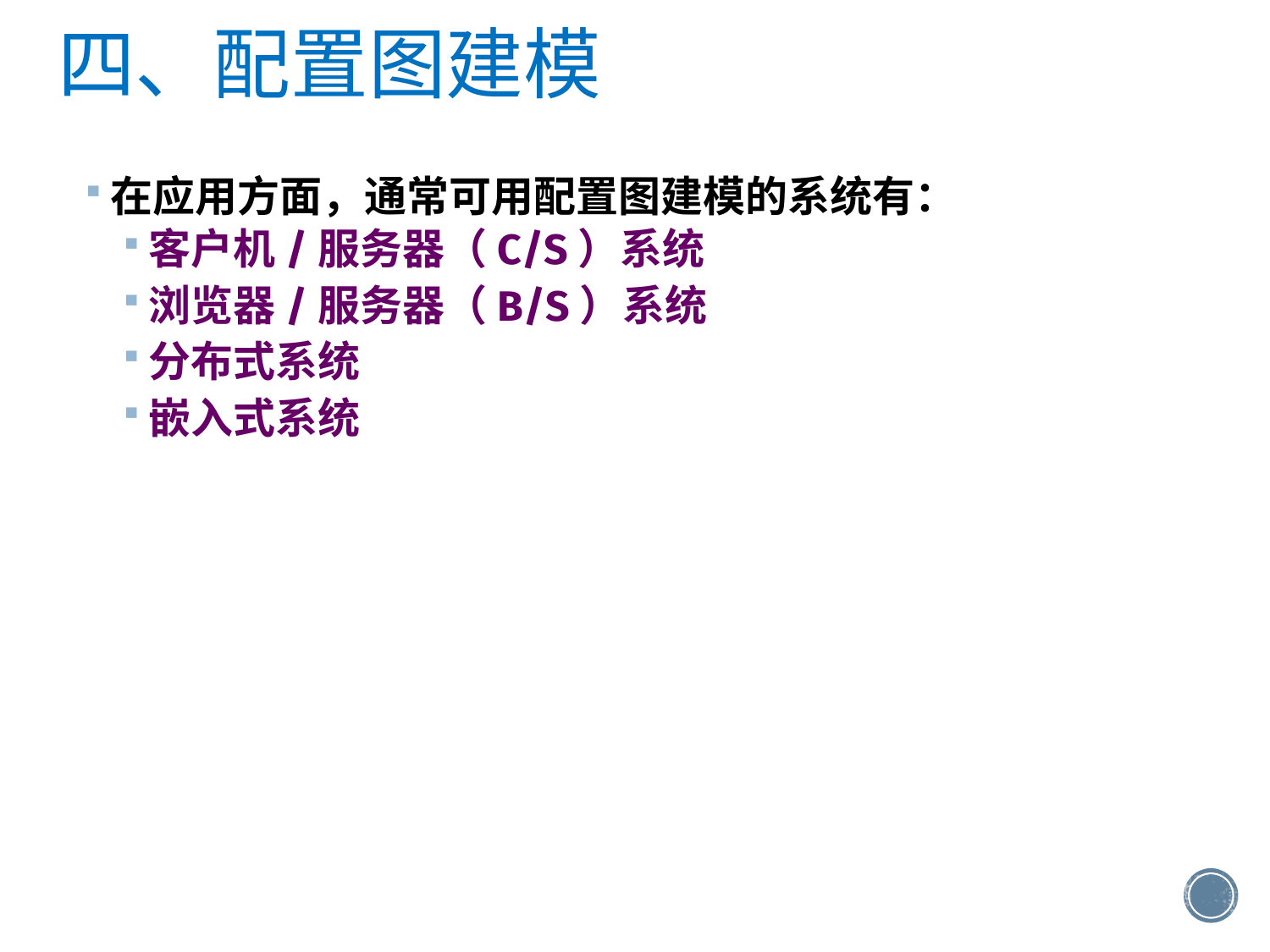

四、配置图建模
在应用方面，通常可用配置图建模的系统有：
客户机/服务器（C/S）系统
浏览器/服务器（B/S）系统
分布式系统
嵌入式系统